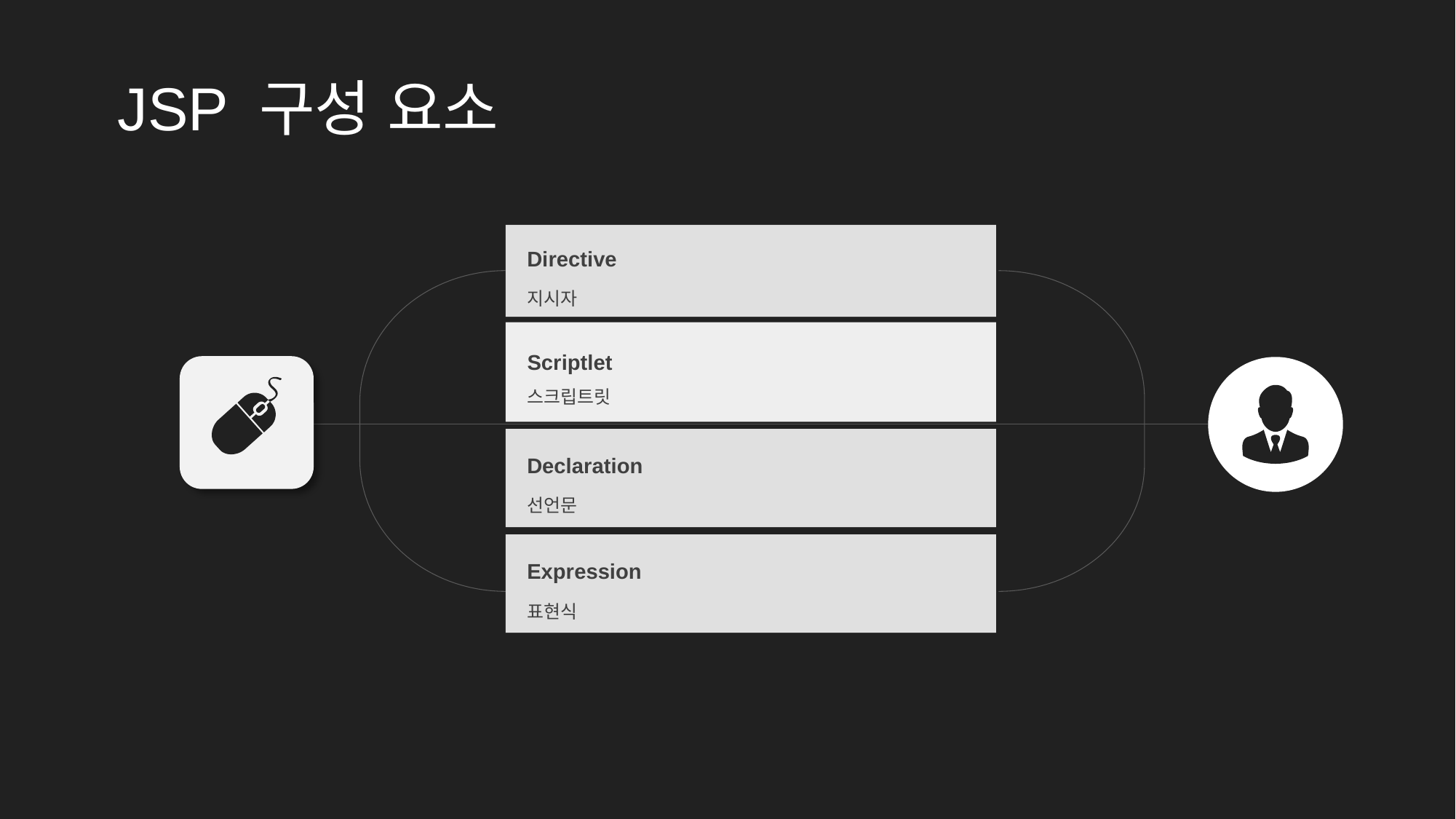

JSP 구성 요소
Directive

지시자

Scriptlet
스크립트릿

Declaration

선언문
Expression

표현식